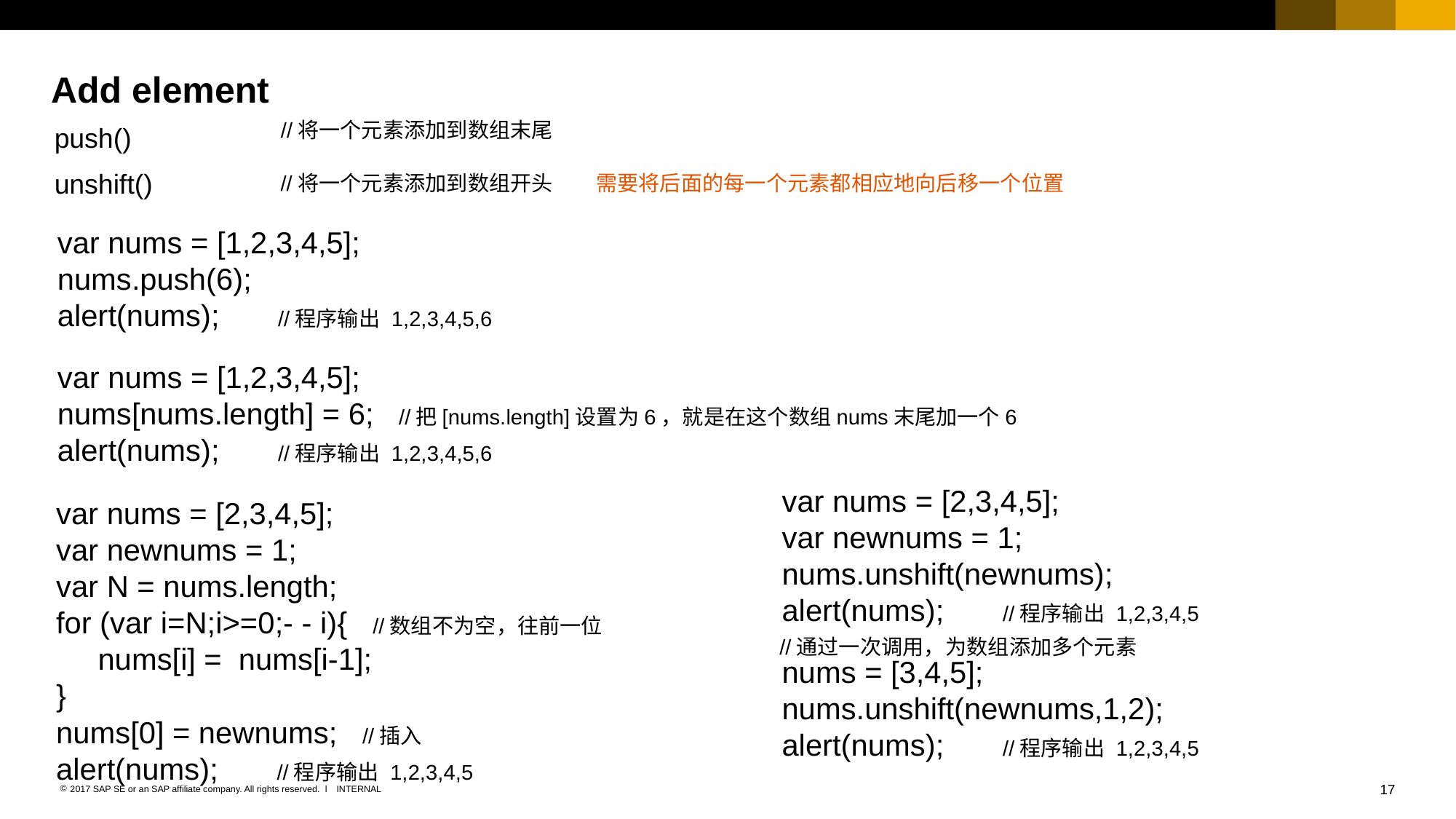

# Add element
//将一个元素添加到数组末尾
push()

//将一个元素添加到数组开头
需要将后面的每一个元素都相应地向后移一个位置
unshift()
var nums = [1,2,3,4,5];
nums.push(6);
alert(nums);       //程序输出 1,2,3,4,5,6

var nums = [1,2,3,4,5];
nums[nums.length] = 6;   //把[nums.length]设置为6，就是在这个数组nums末尾加一个6
alert(nums);       //程序输出 1,2,3,4,5,6

var nums = [2,3,4,5];
var newnums = 1;
nums.unshift(newnums);
alert(nums);       //程序输出 1,2,3,4,5

nums = [3,4,5];
nums.unshift(newnums,1,2);
alert(nums);       //程序输出 1,2,3,4,5
var nums = [2,3,4,5];
var newnums = 1;
var N = nums.length;
for (var i=N;i>=0;- - i){   //数组不为空，往前一位
     nums[i] =  nums[i-1];
}
nums[0] = newnums;   //插入
alert(nums);       //程序输出 1,2,3,4,5
//通过一次调用，为数组添加多个元素
17